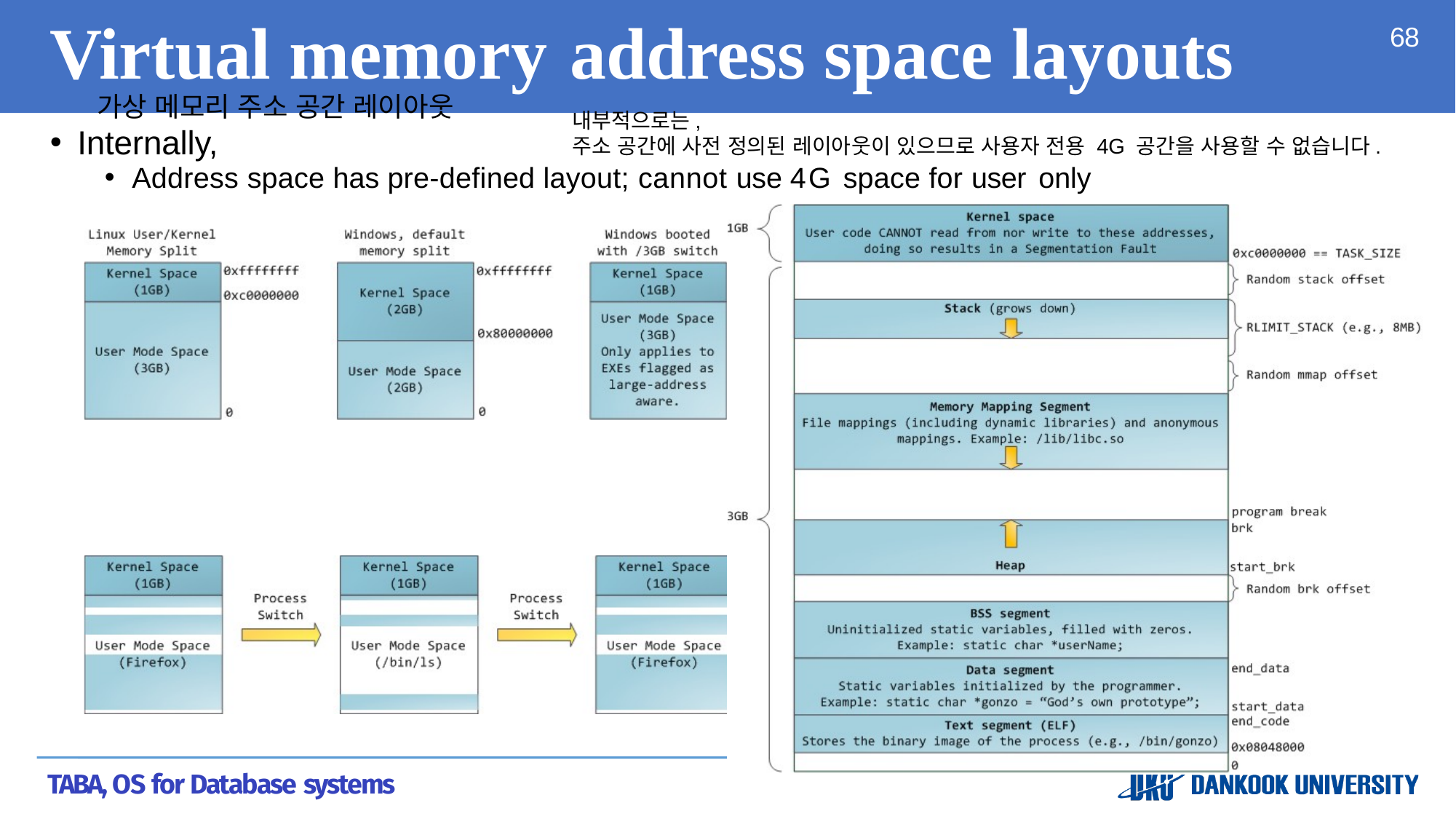

# Virtual memory	address space layouts
68
가상 메모리 주소 공간 레이아웃

내부적으로는,
주소 공간에 사전 정의된 레이아웃이 있으므로 사용자 전용 4G 공간을 사용할 수 없습니다.
Internally,
Address space has pre-defined layout; cannot use 4G space for user only

TABA, OS for Database systems